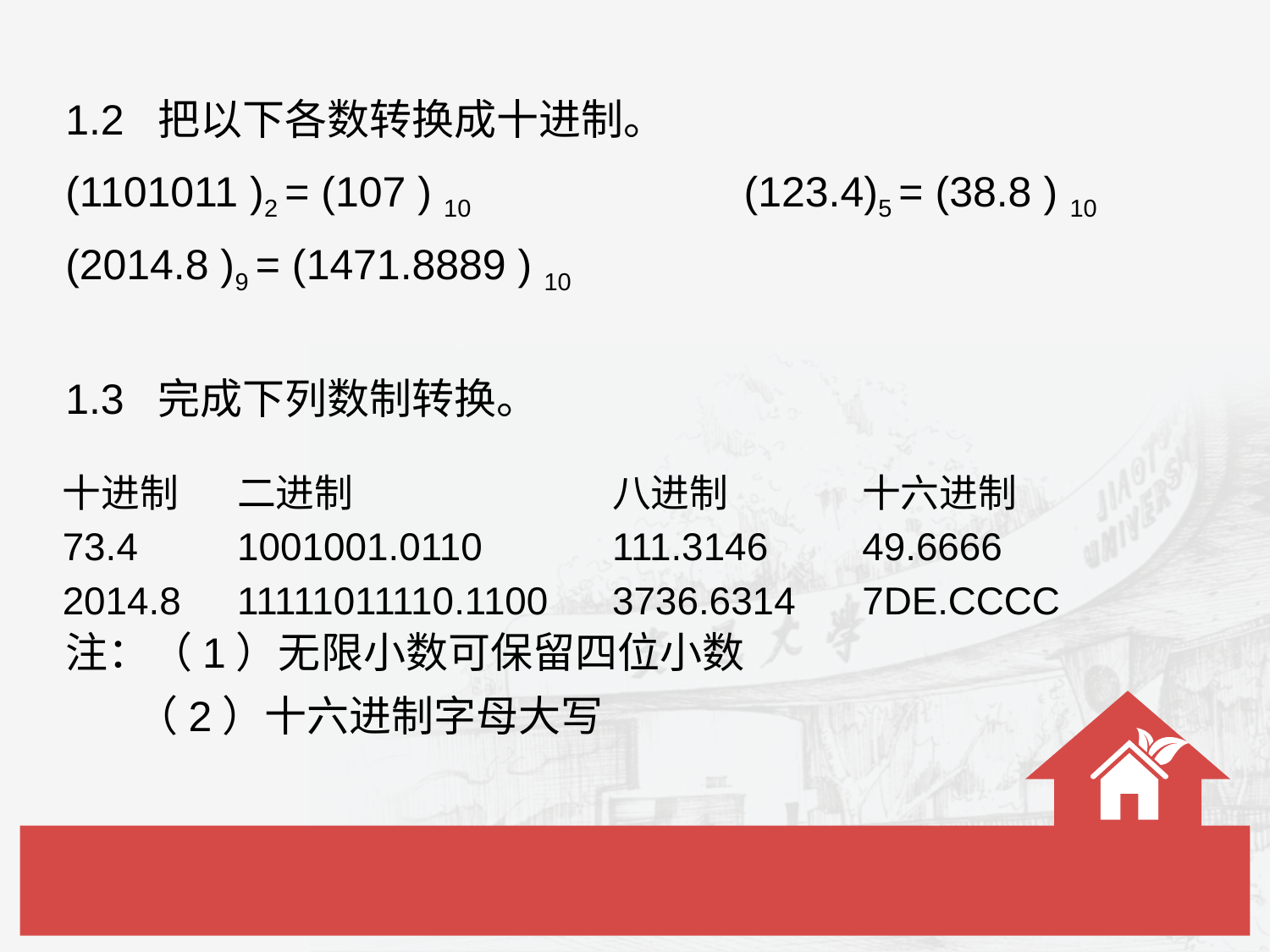

1.2  把以下各数转换成十进制。
(1101011 )2 = (107 ) 10 		 (123.4)5 = (38.8 ) 10
(2014.8 )9 = (1471.8889 ) 10

1.3  完成下列数制转换。

注：（1）无限小数可保留四位小数
	   （2）十六进制字母大写
| 十进制 | 二进制 | 八进制 | 十六进制 |
| --- | --- | --- | --- |
| 73.4 | 1001001.0110 | 111.3146 | 49.6666 |
| 2014.8 | 11111011110.1100 | 3736.6314 | 7DE.CCCC |